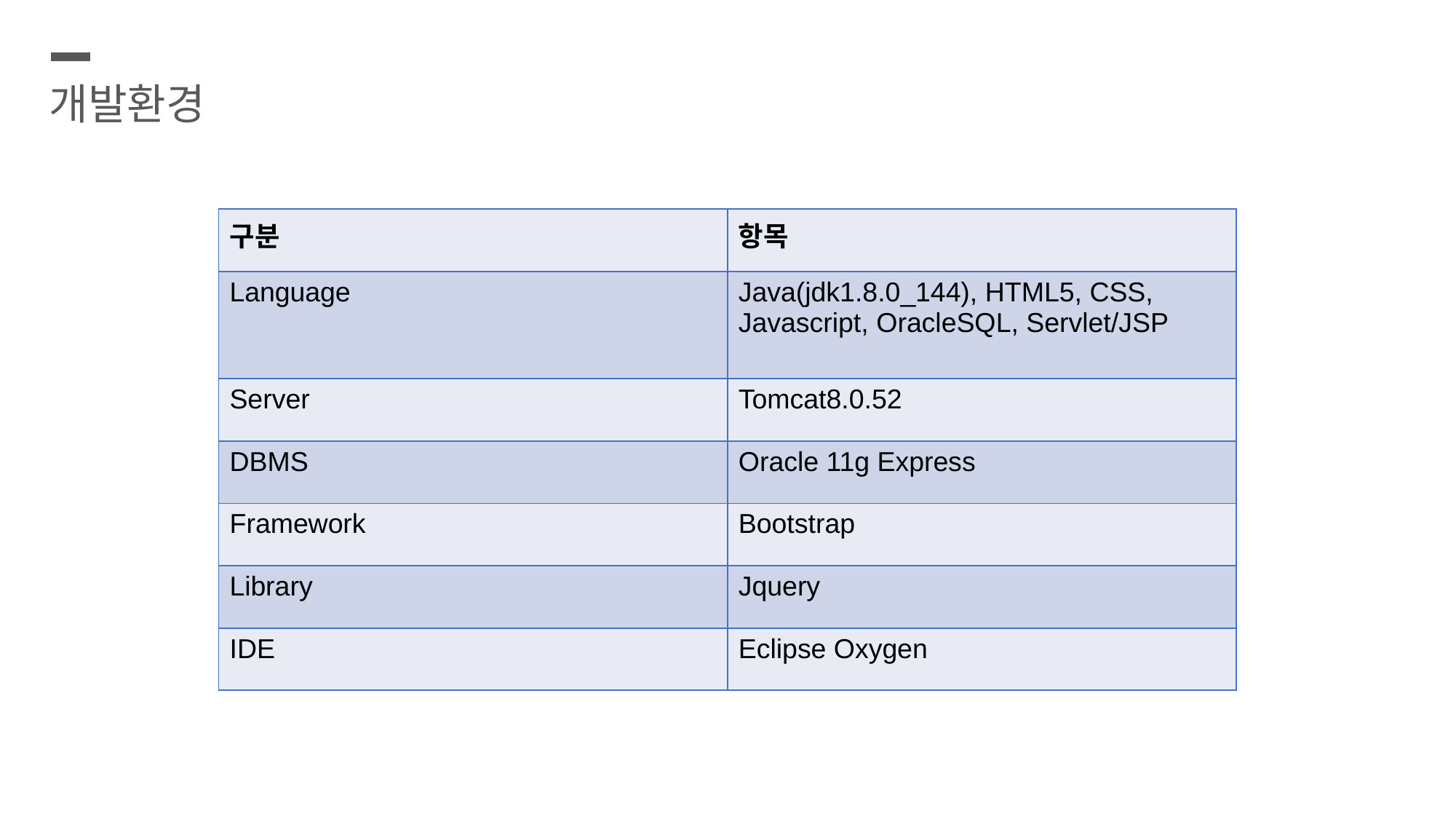

개발환경
| 구분 | 항목 |
| --- | --- |
| Language | Java(jdk1.8.0\_144), HTML5, CSS, Javascript, OracleSQL, Servlet/JSP |
| Server | Tomcat8.0.52 |
| DBMS | Oracle 11g Express |
| Framework | Bootstrap |
| Library | Jquery |
| IDE | Eclipse Oxygen |